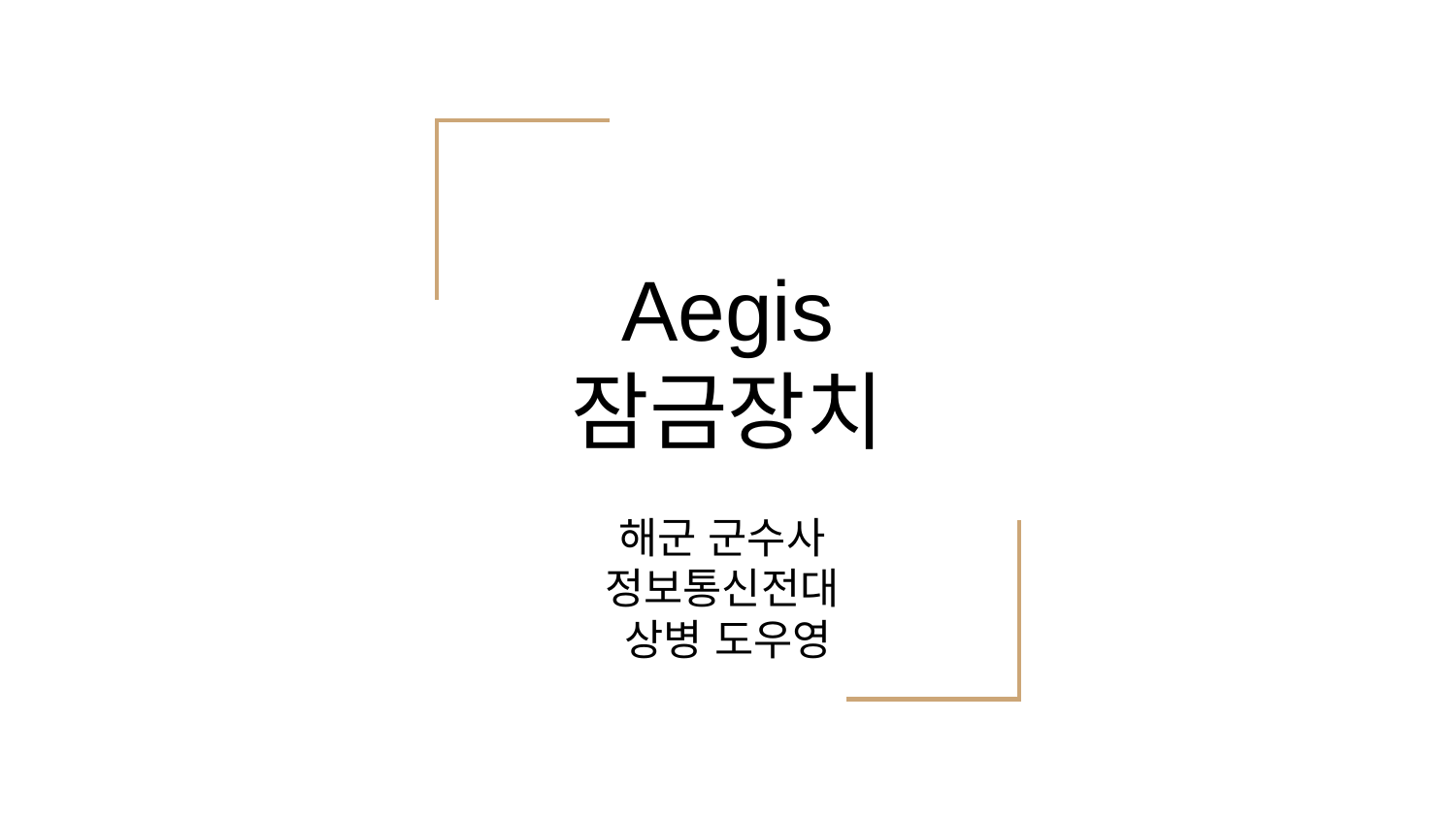

# Aegis 잠금장치
해군 군수사  정보통신전대
상병 도우영